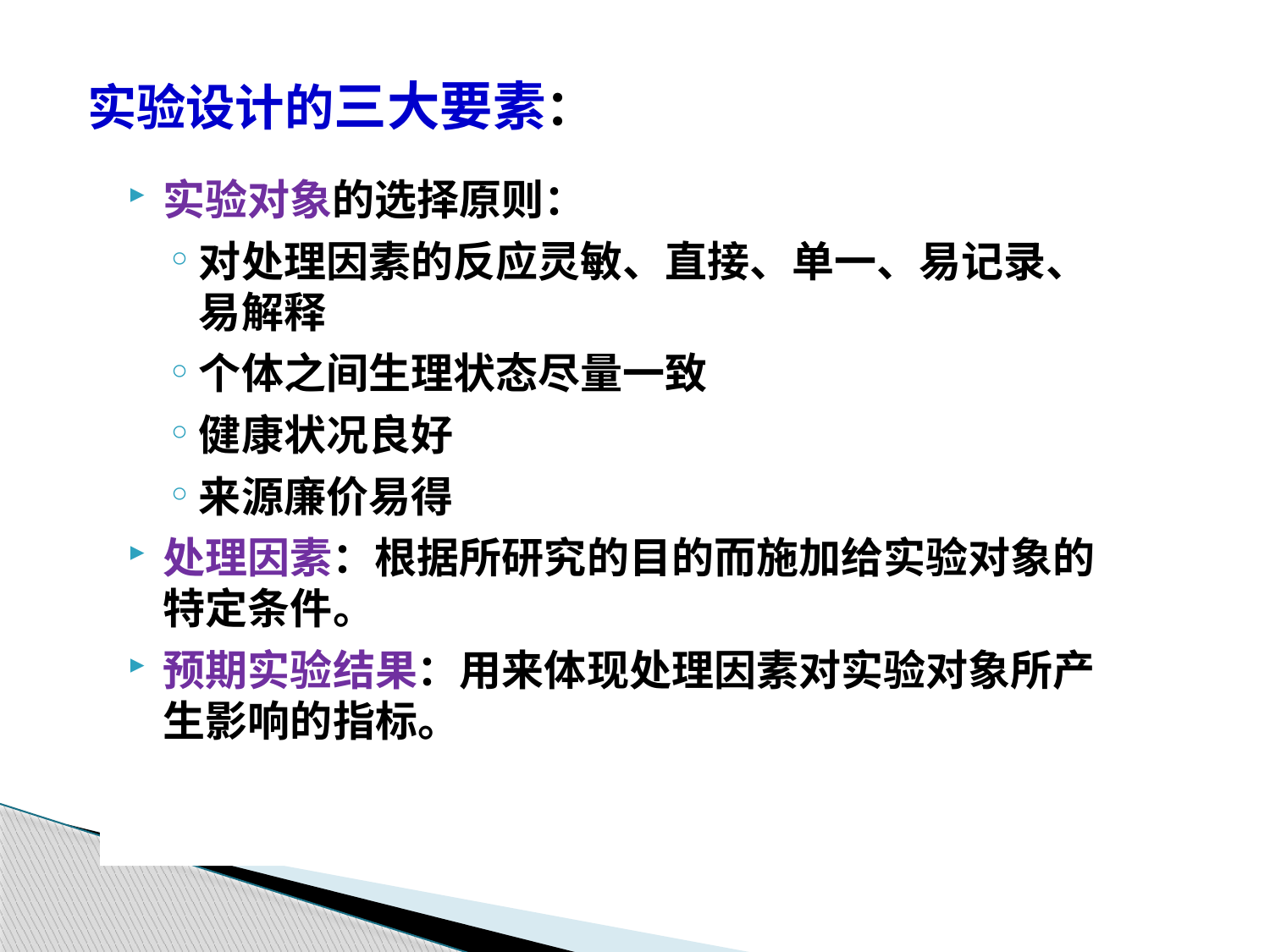

实验设计的三大要素：
实验对象的选择原则：
对处理因素的反应灵敏、直接、单一、易记录、易解释
个体之间生理状态尽量一致
健康状况良好
来源廉价易得
处理因素：根据所研究的目的而施加给实验对象的特定条件。
预期实验结果：用来体现处理因素对实验对象所产生影响的指标。